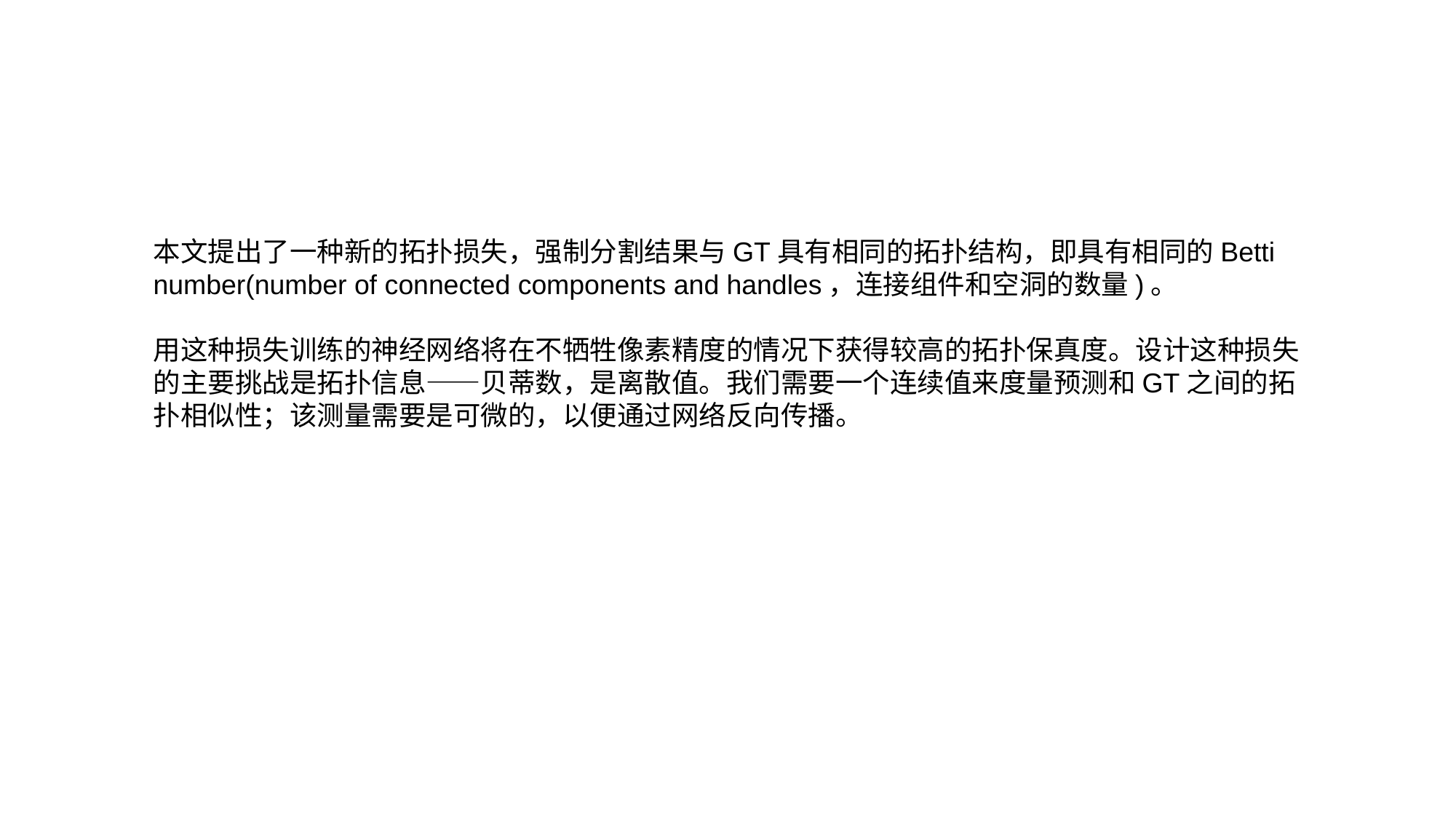

本文提出了一种新的拓扑损失，强制分割结果与GT具有相同的拓扑结构，即具有相同的Betti  number(number of connected components and handles，连接组件和空洞的数量)。

用这种损失训练的神经网络将在不牺牲像素精度的情况下获得较高的拓扑保真度。设计这种损失的主要挑战是拓扑信息——贝蒂数，是离散值。我们需要一个连续值来度量预测和GT之间的拓扑相似性；该测量需要是可微的，以便通过网络反向传播。